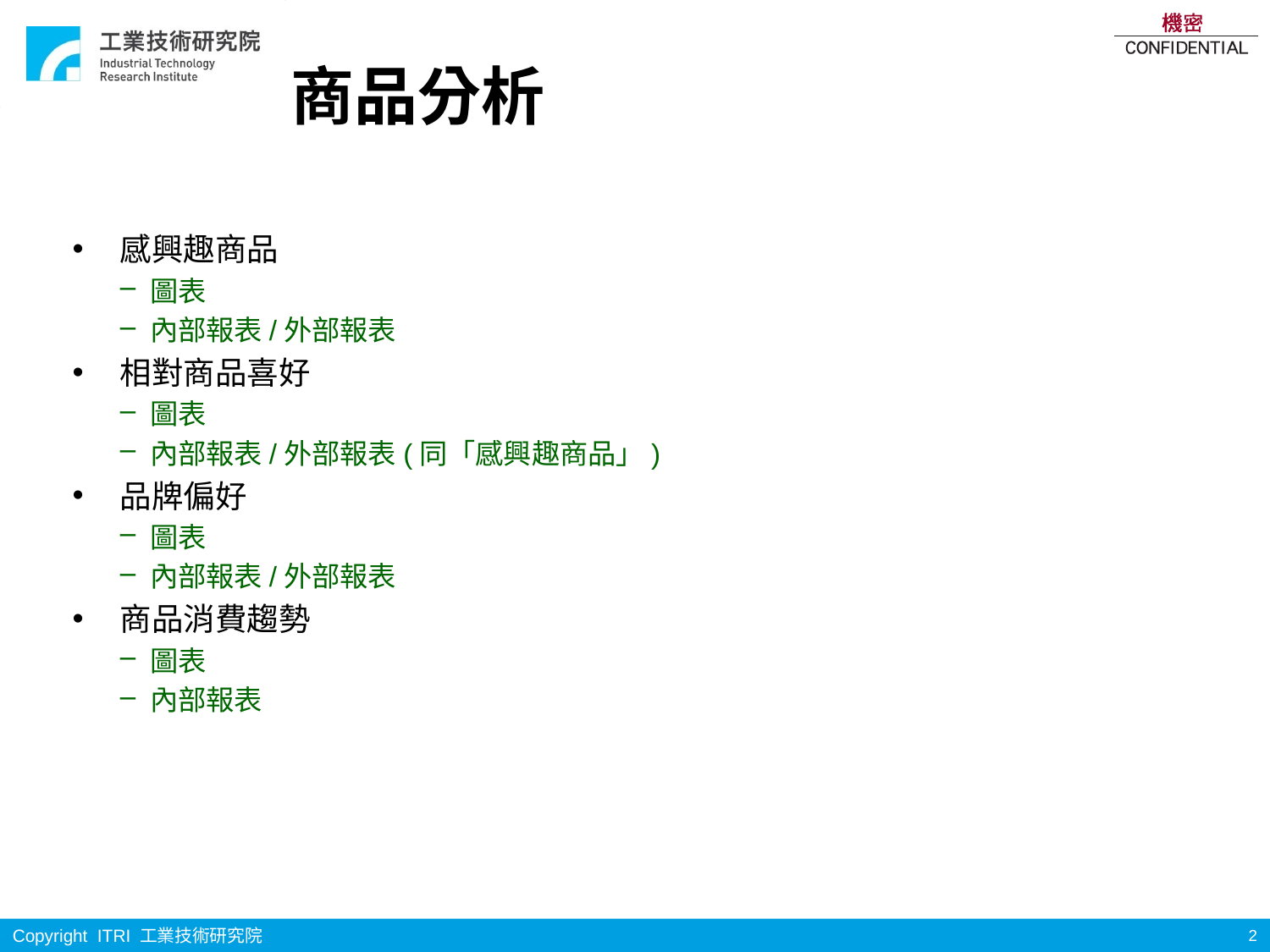

# 商品分析

感興趣商品
圖表
內部報表/外部報表
相對商品喜好
圖表
內部報表/外部報表(同「感興趣商品」)
品牌偏好
圖表
內部報表/外部報表
商品消費趨勢
圖表
內部報表
2